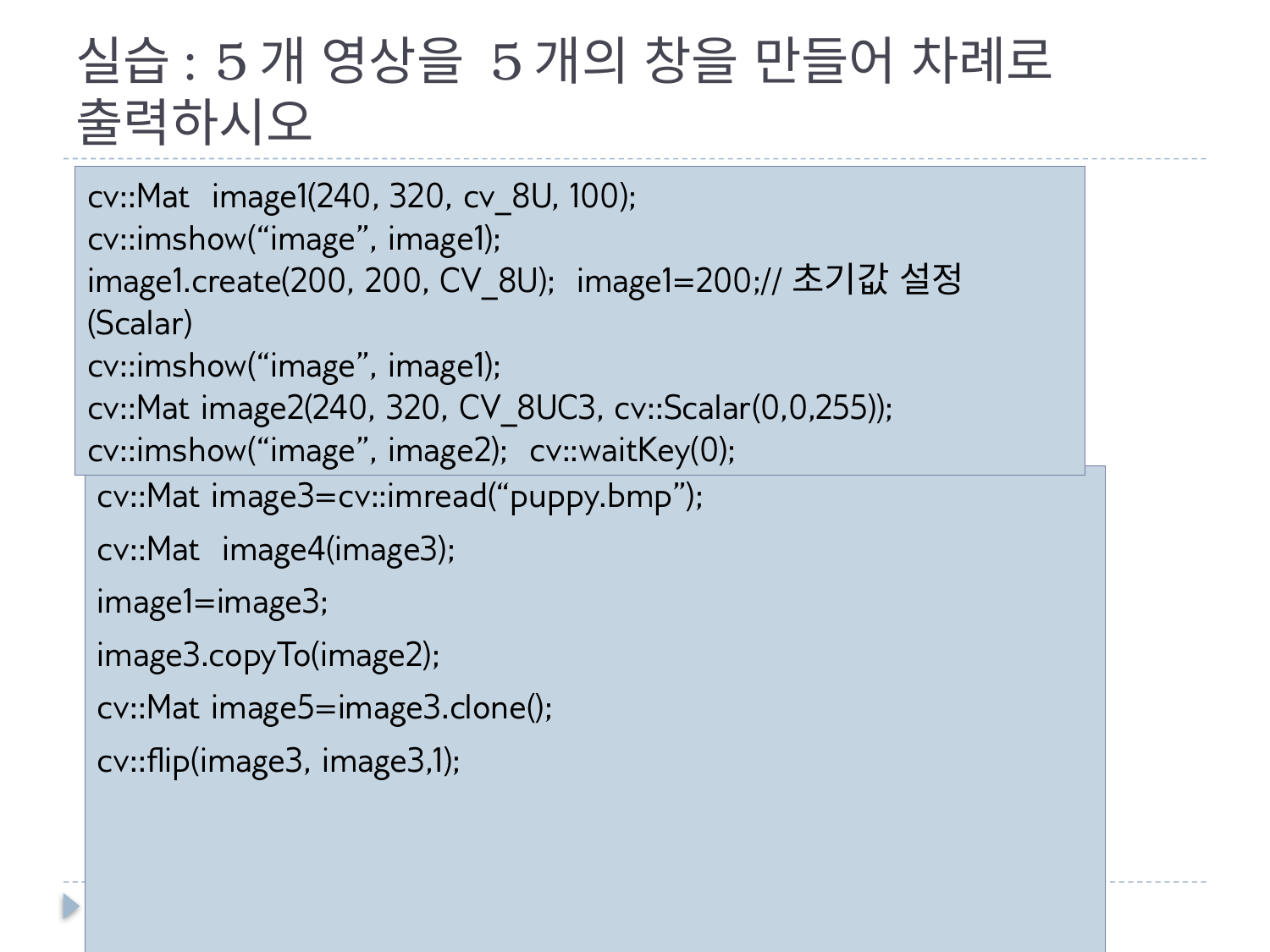

# 실습: 5개 영상을 5개의 창을 만들어 차례로 출력하시오
cv::Mat  image1(240, 320, cv_8U, 100);
cv::imshow(“image”, image1);
image1.create(200, 200, CV_8U);  image1=200;//초기값 설정(Scalar)
cv::imshow(“image”, image1);
cv::Mat image2(240, 320, CV_8UC3, cv::Scalar(0,0,255));
cv::imshow(“image”, image2);  cv::waitKey(0);
cv::Mat image3=cv::imread(“puppy.bmp”);
cv::Mat  image4(image3);
image1=image3;
image3.copyTo(image2);
cv::Mat image5=image3.clone();
cv::flip(image3, image3,1);